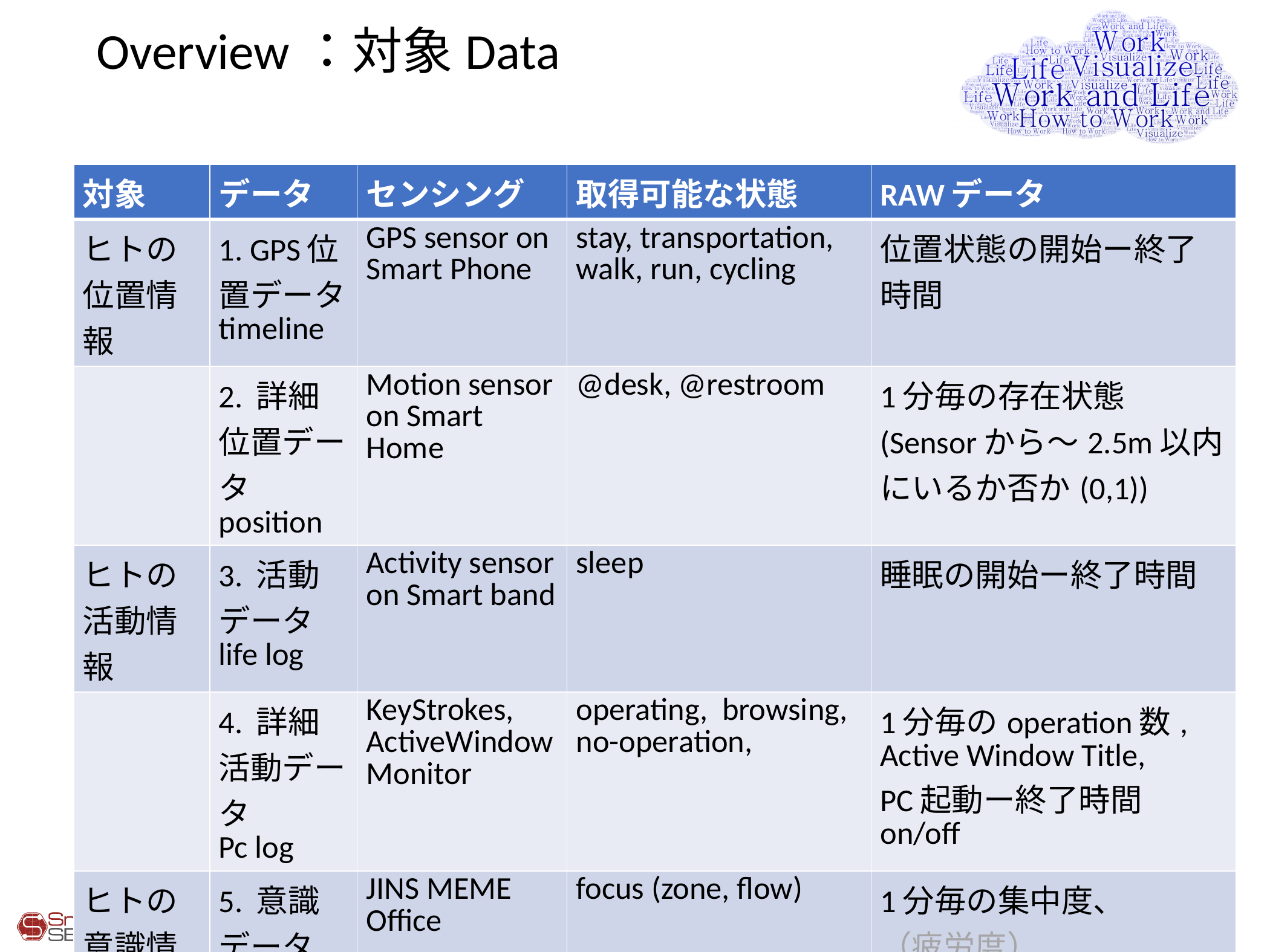

# Overview：対象Data
| 対象 | データ | センシング | 取得可能な状態 | RAWデータ |
| --- | --- | --- | --- | --- |
| ヒトの位置情報 | 1. GPS位置データ timeline | GPS sensor on Smart Phone | stay, transportation, walk, run, cycling | 位置状態の開始ー終了時間 |
|  | 2. 詳細位置データ position | Motion sensor on Smart Home | @desk, @restroom | 1分毎の存在状態 (Sensorから～2.5m以内にいるか否か(0,1)) |
| ヒトの活動情報 | 3. 活動データ life log | Activity sensor on Smart band | sleep | 睡眠の開始ー終了時間 |
|  | 4. 詳細活動データ Pc log | KeyStrokes, ActiveWindow Monitor | operating, browsing, no-operation, | 1分毎のoperation数, Active Window Title, PC起動ー終了時間 on/off |
| ヒトの意識情報 | 5. 意識データ meme | JINS MEME Office | focus (zone, flow) | 1分毎の集中度、 （疲労度） |
| コト情報 | 6. Eventデータ | - | - | Calendar API, GitHub API |
Smart SE 2019
5